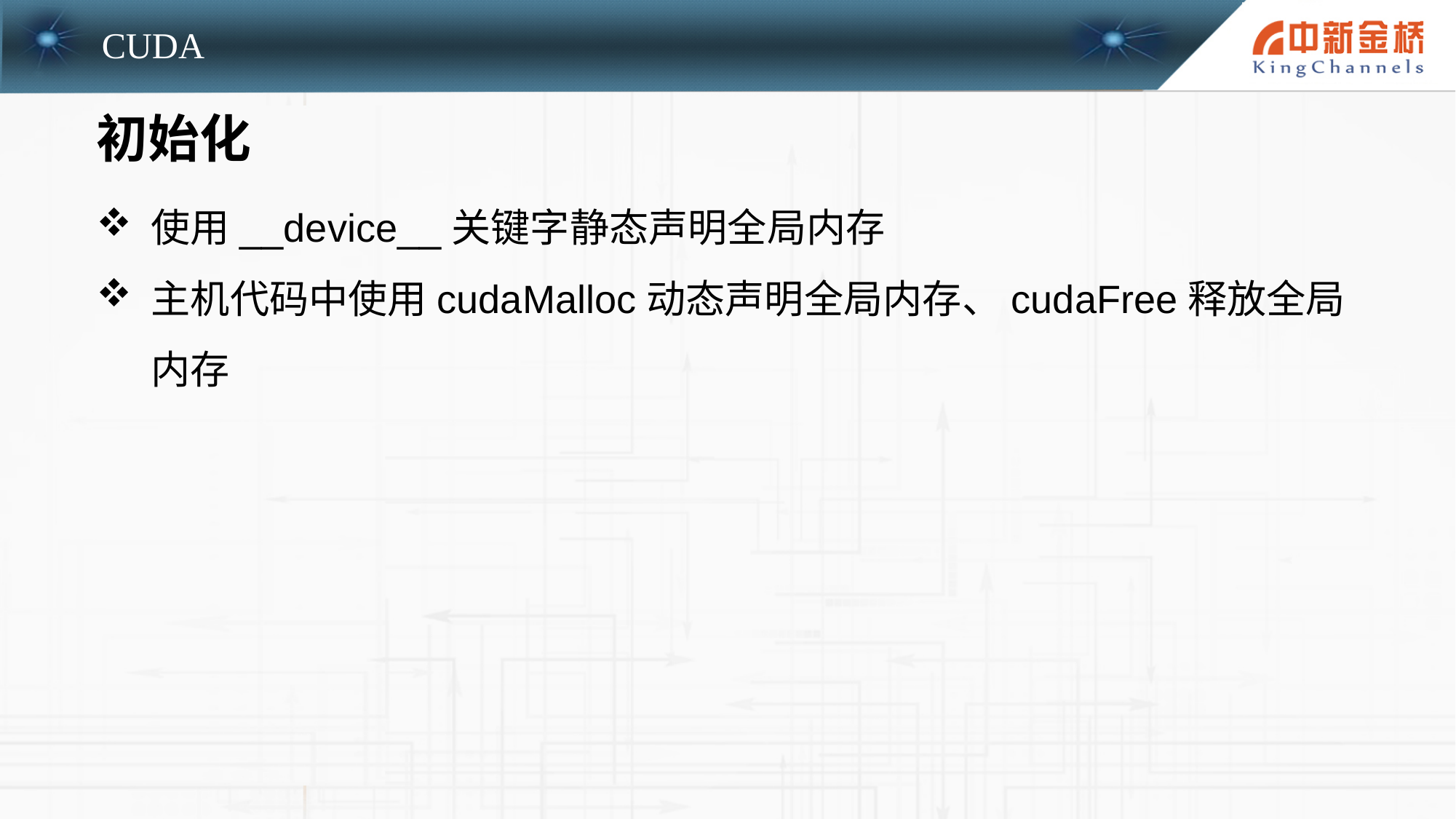

初始化
使用__device__关键字静态声明全局内存
主机代码中使用cudaMalloc动态声明全局内存、cudaFree释放全局内存